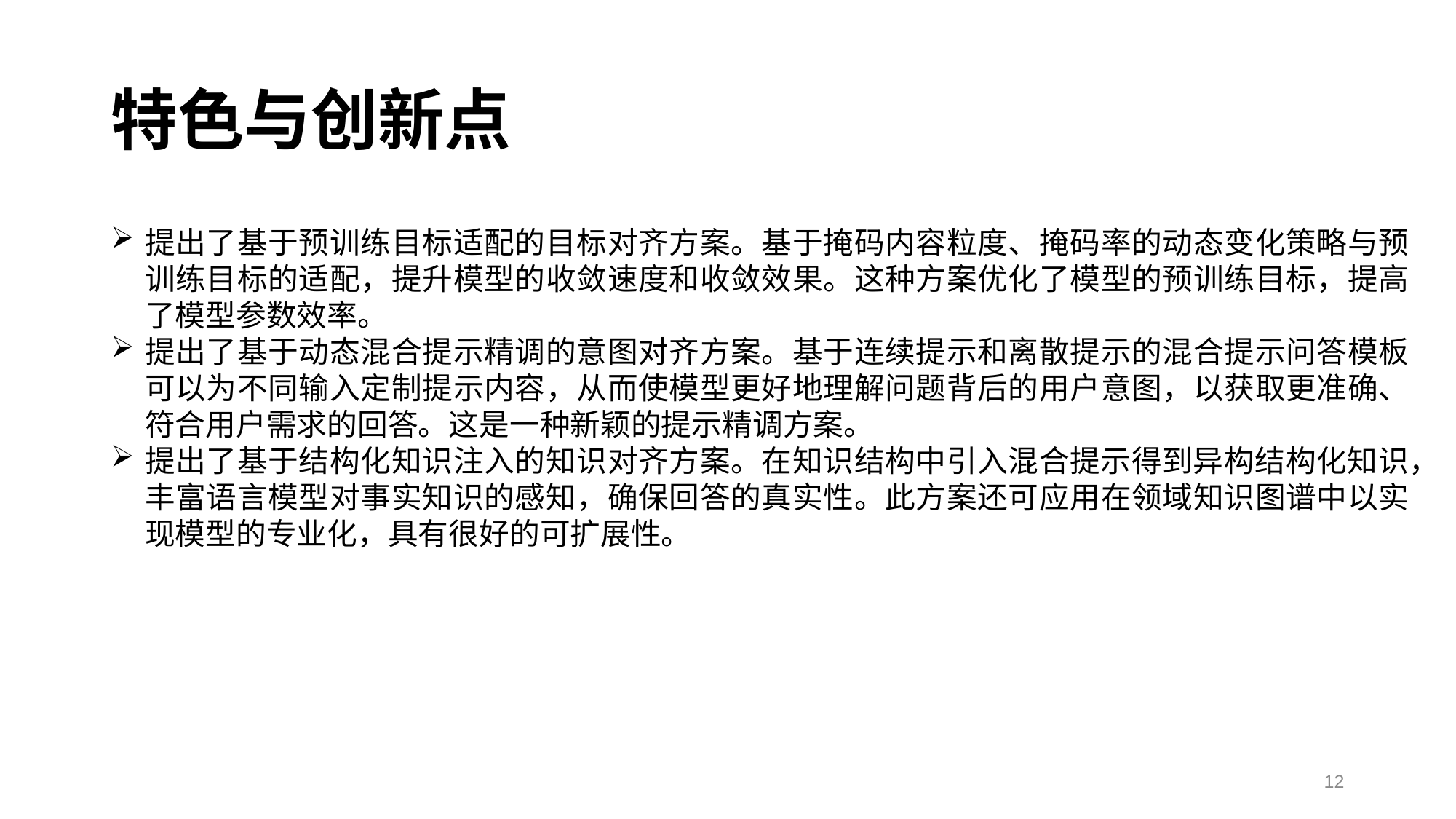

# 特色与创新点
提出了基于预训练目标适配的目标对齐方案。基于掩码内容粒度、掩码率的动态变化策略与预训练目标的适配，提升模型的收敛速度和收敛效果。这种方案优化了模型的预训练目标，提高 了模型参数效率。
提出了基于动态混合提示精调的意图对齐方案。基于连续提示和离散提示的混合提示问答模板可以为不同输入定制提示内容，从而使模型更好地理解问题背后的用户意图，以获取更准确、 符合用户需求的回答。这是一种新颖的提示精调方案。
提出了基于结构化知识注入的知识对齐方案。在知识结构中引入混合提示得到异构结构化知识，丰富语言模型对事实知识的感知，确保回答的真实性。此方案还可应用在领域知识图谱中以实现模型的专业化，具有很好的可扩展性。
12